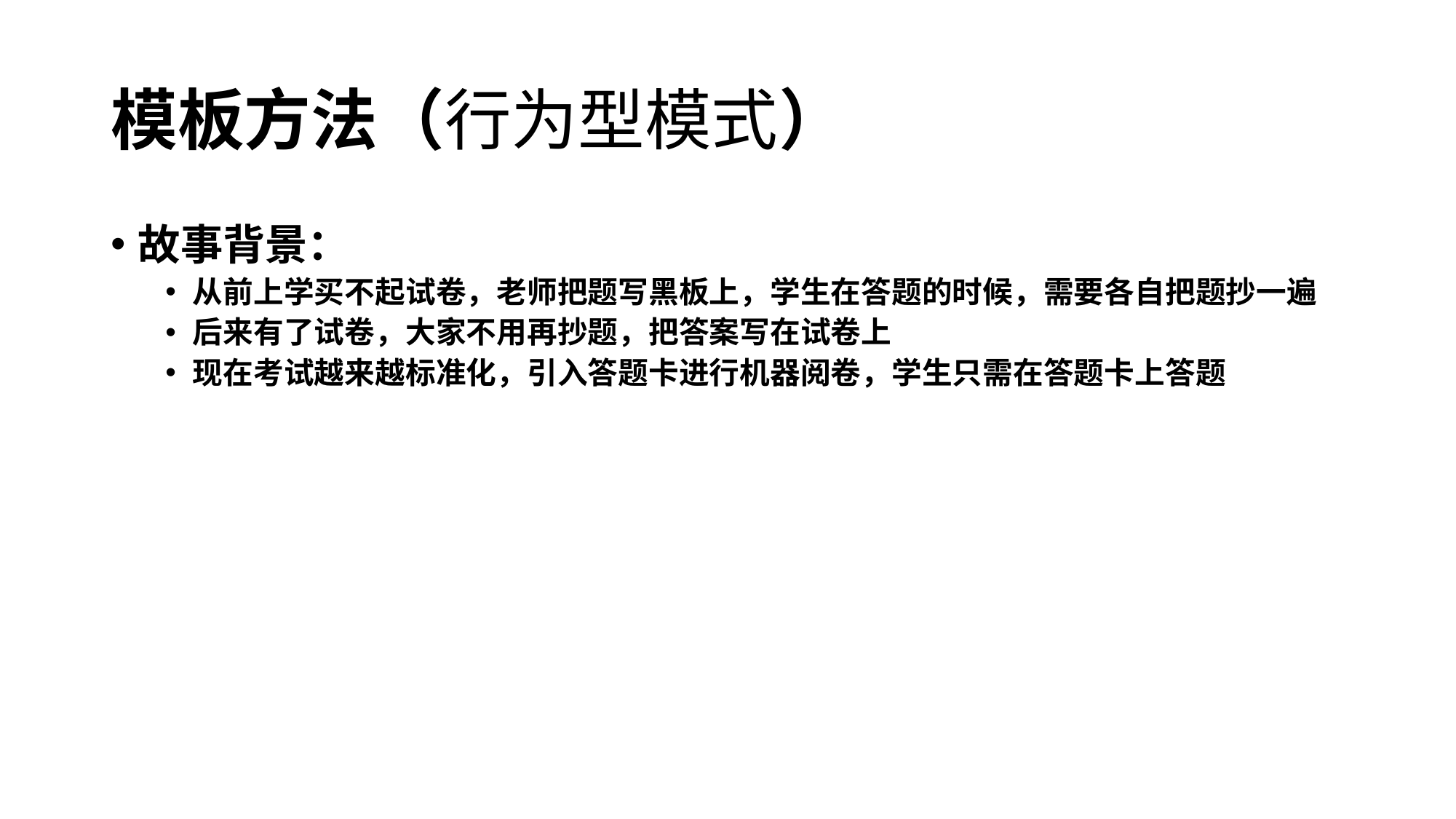

# 模板方法（行为型模式）
故事背景：
从前上学买不起试卷，老师把题写黑板上，学生在答题的时候，需要各自把题抄一遍
后来有了试卷，大家不用再抄题，把答案写在试卷上
现在考试越来越标准化，引入答题卡进行机器阅卷，学生只需在答题卡上答题